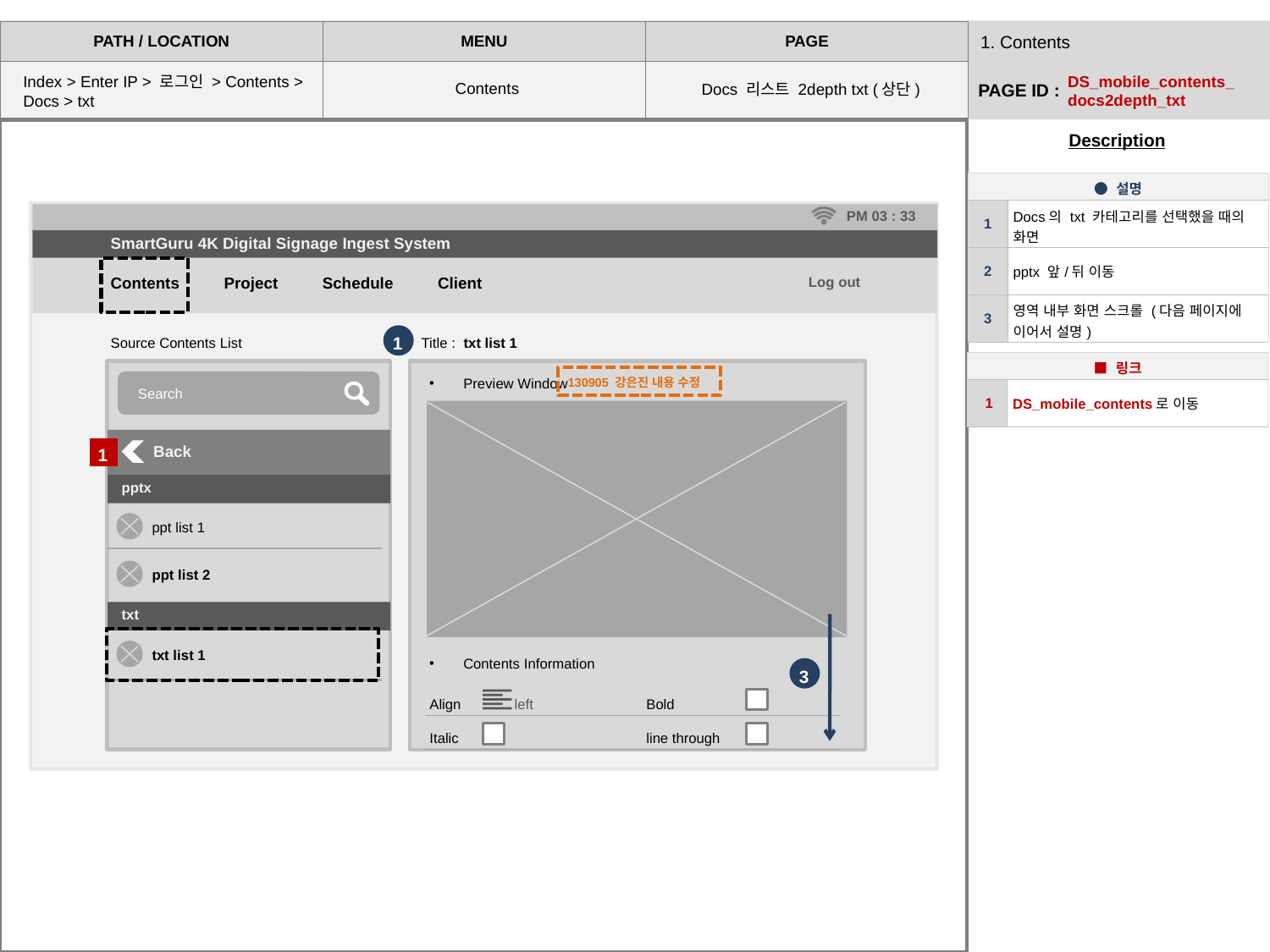

1. Contents

DS_mobile_contents_docs2depth_txt
Index > Enter IP > 로그인 > Contents >
Docs > txt
Contents
Docs 리스트 2depth txt (상단)
| ● 설명 |  |
| --- | --- |
| 1 | Docs의 txt 카테고리를 선택했을 때의 화면 |
| 2 | pptx 앞/뒤 이동 |
| 3 | 영역 내부 화면 스크롤 (다음 페이지에 이어서 설명) |
PM 03 : 33

SmartGuru 4K Digital Signage Ingest System

Contents          Project          Schedule          Client
Log out
1

Source Contents List
Title :  txt list 1
| ■ 링크 |  |
| --- | --- |
| 1 | DS\_mobile\_contents로 이동 |

130905 강은진 내용 수정
 Preview Window

Search

1

Back

pptx

ppt list 1

ppt list 2

txt

txt list 1

 Contents Information
3

Align
Italic
        left
Bold
line through